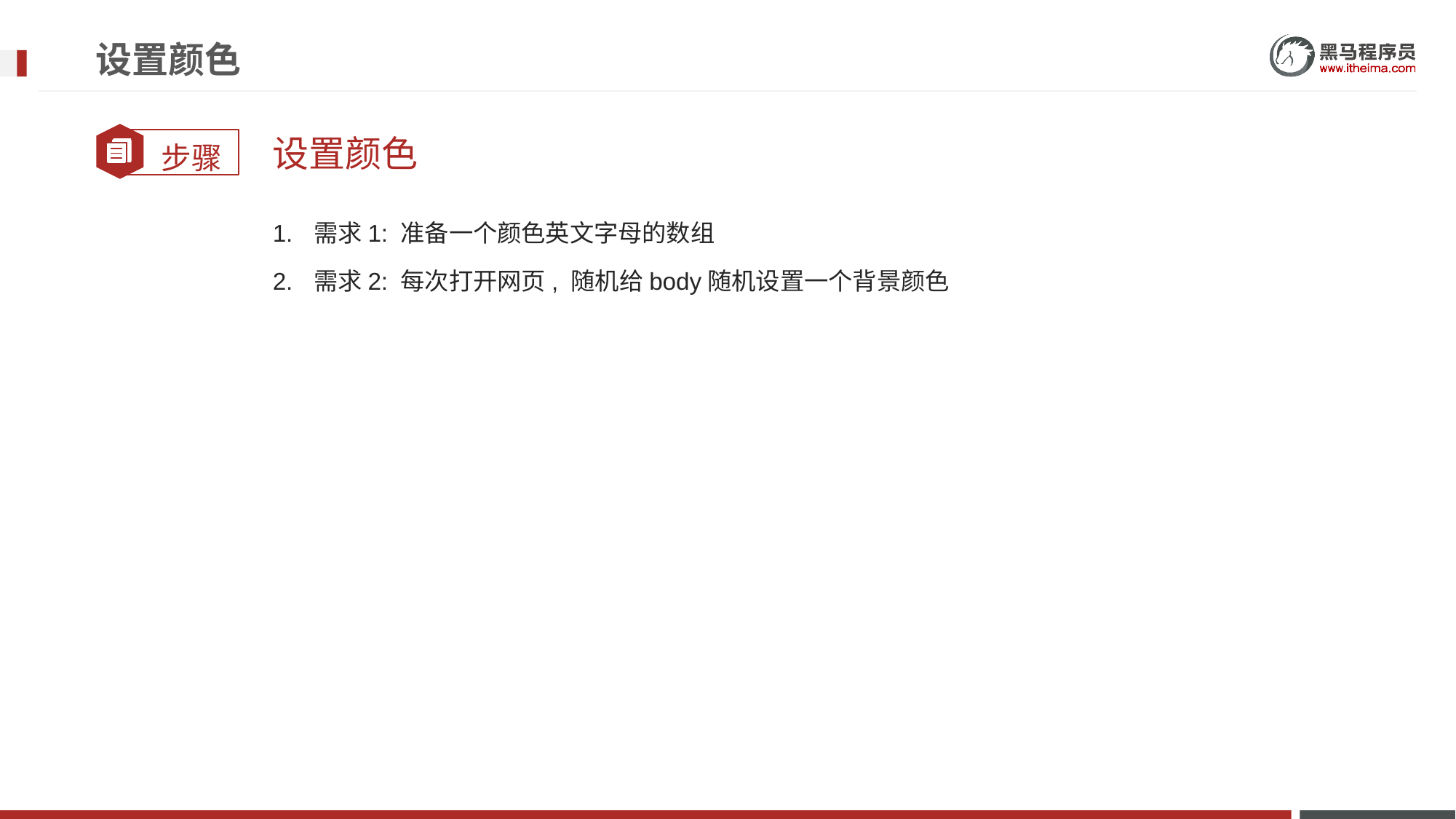

# 设置颜色
设置颜色
需求1: 准备一个颜色英文字母的数组
需求2: 每次打开网页, 随机给body随机设置一个背景颜色